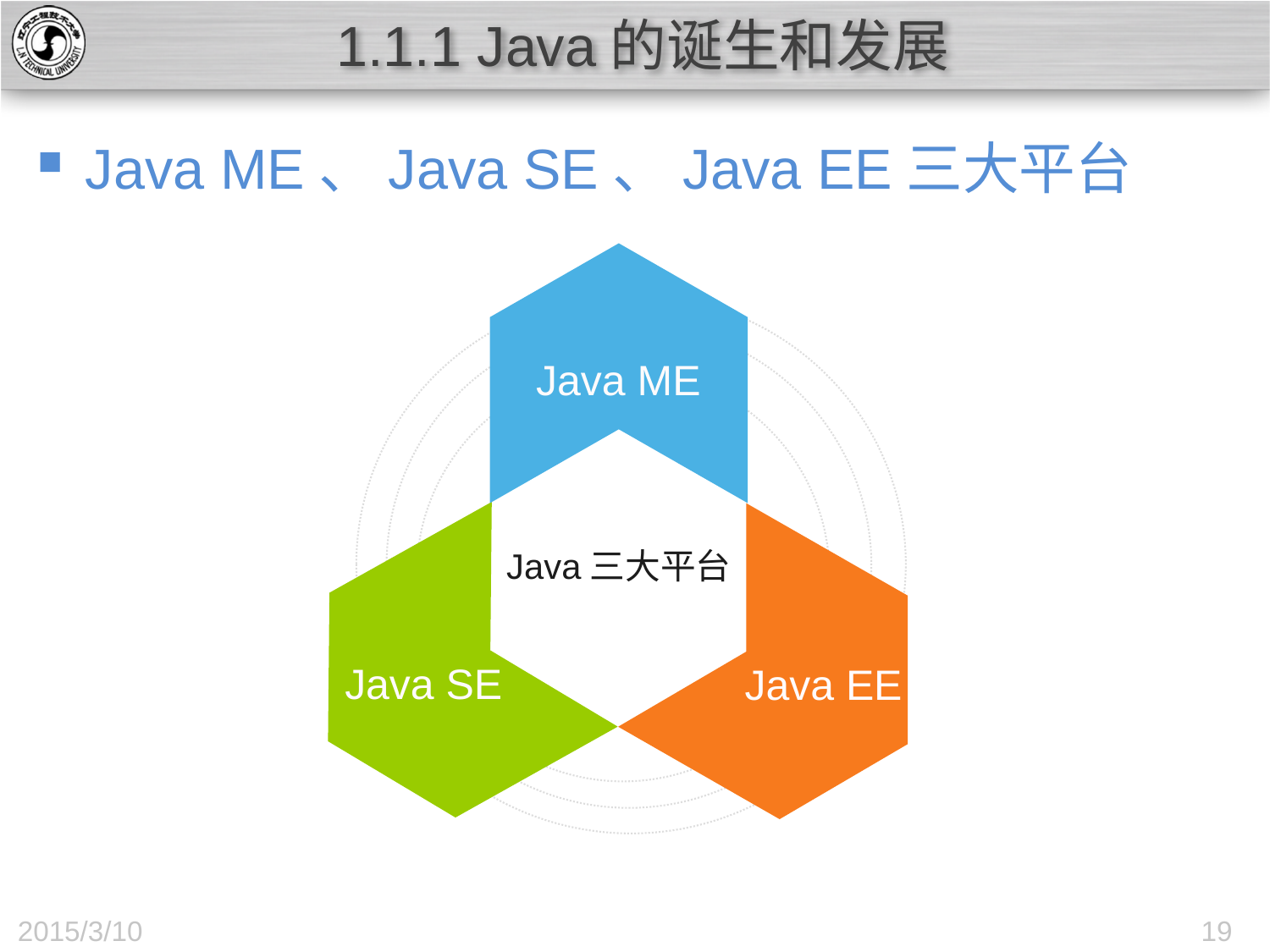

# 1.1.1 Java的诞生和发展
Java ME、Java SE、Java EE三大平台

Java ME

Java三大平台

Java SE
Java EE
2015/3/10
19